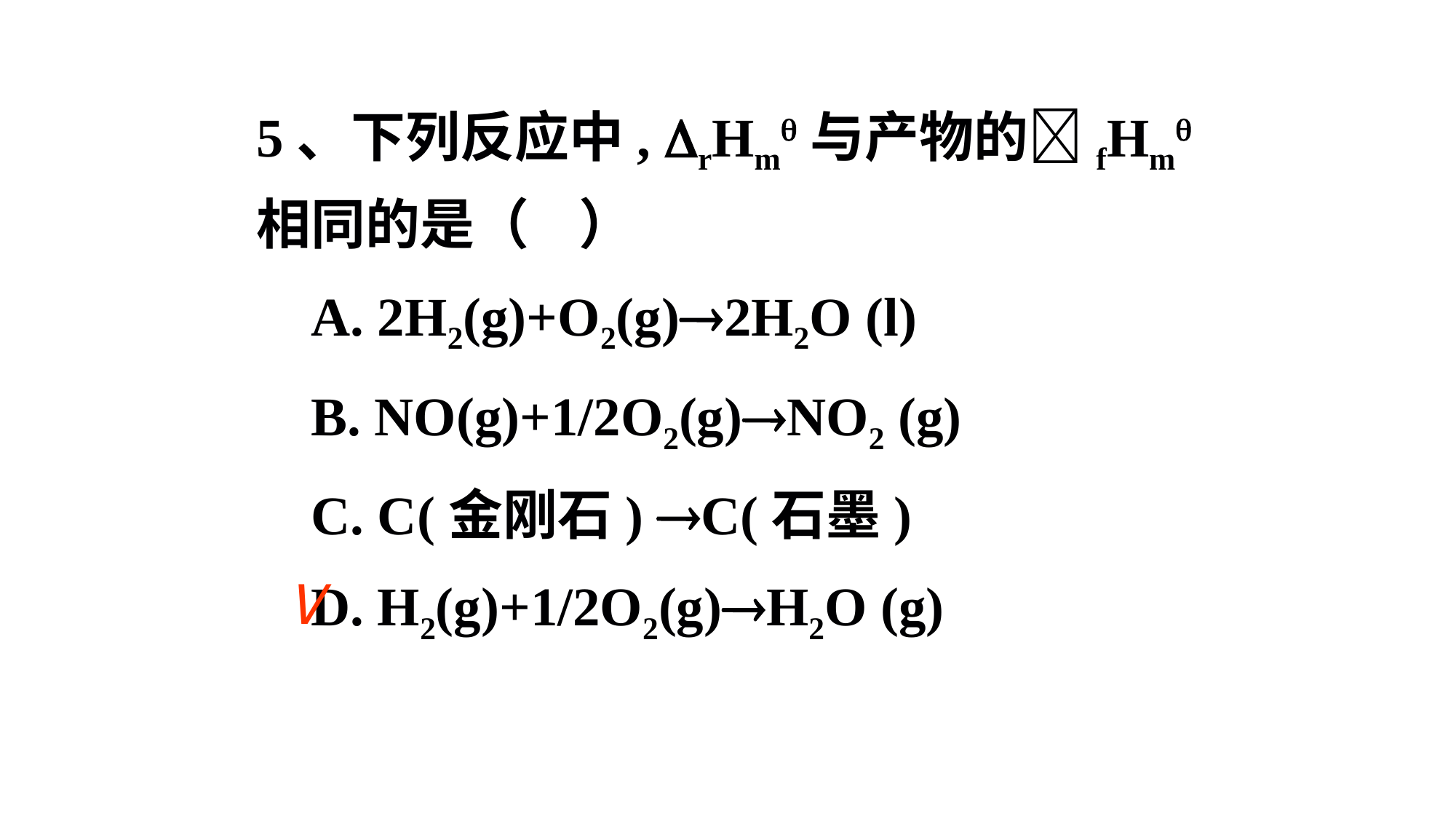

5、下列反应中, ΔrHmθ与产物的ΔfHmθ相同的是（    ）
    A. 2H2(g)+O2(g)→2H2O (l)
    B. NO(g)+1/2O2(g)→NO2 (g)
    C. C(金刚石) →C(石墨)
    D. H2(g)+1/2O2(g)→H2O (g)
V